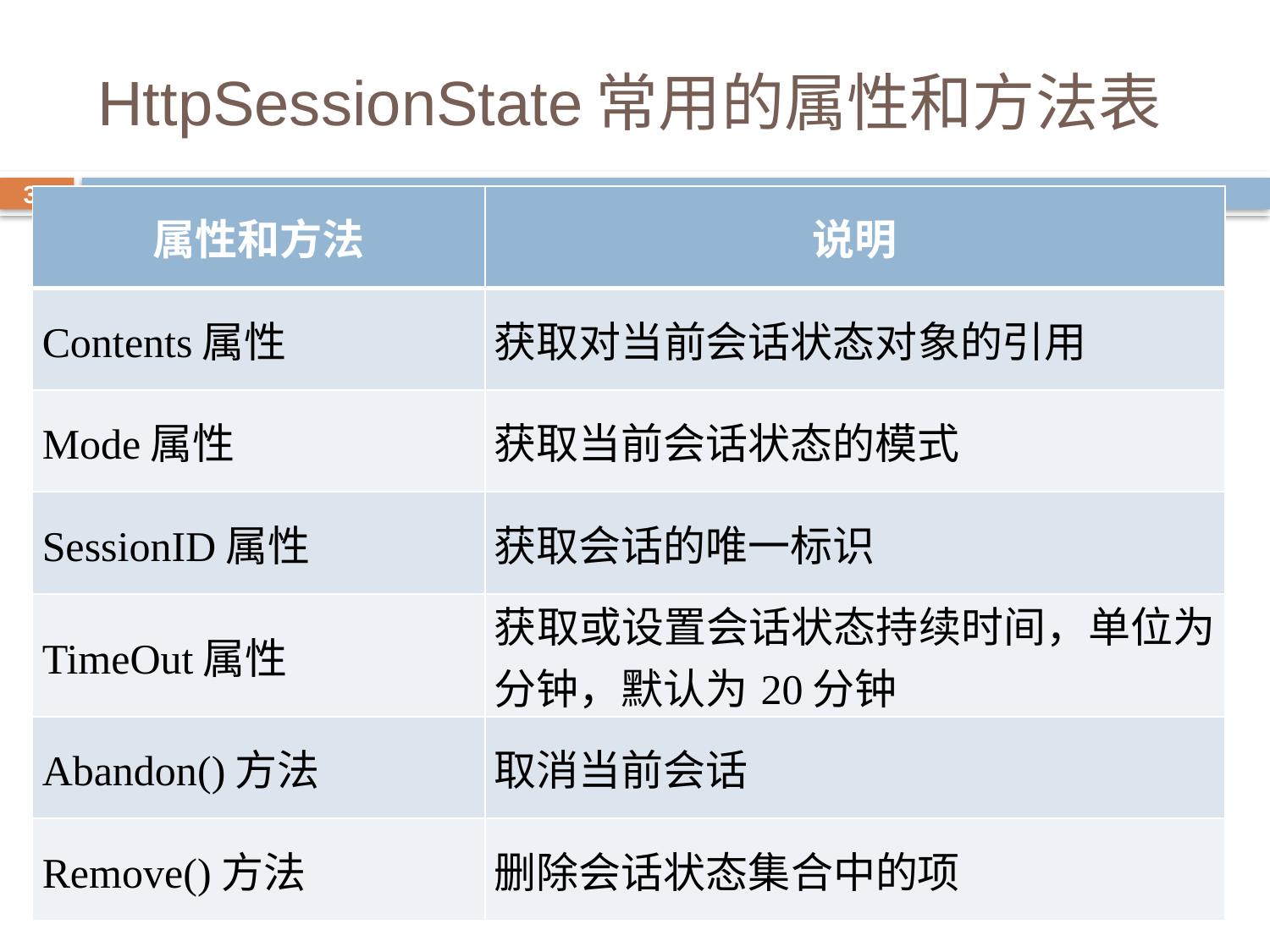

# HttpSessionState常用的属性和方法表
38
| 属性和方法 | 说明 |
| --- | --- |
| Contents属性 | 获取对当前会话状态对象的引用 |
| Mode属性 | 获取当前会话状态的模式 |
| SessionID属性 | 获取会话的唯一标识 |
| TimeOut属性 | 获取或设置会话状态持续时间，单位为分钟，默认为20分钟 |
| Abandon()方法 | 取消当前会话 |
| Remove()方法 | 删除会话状态集合中的项 |